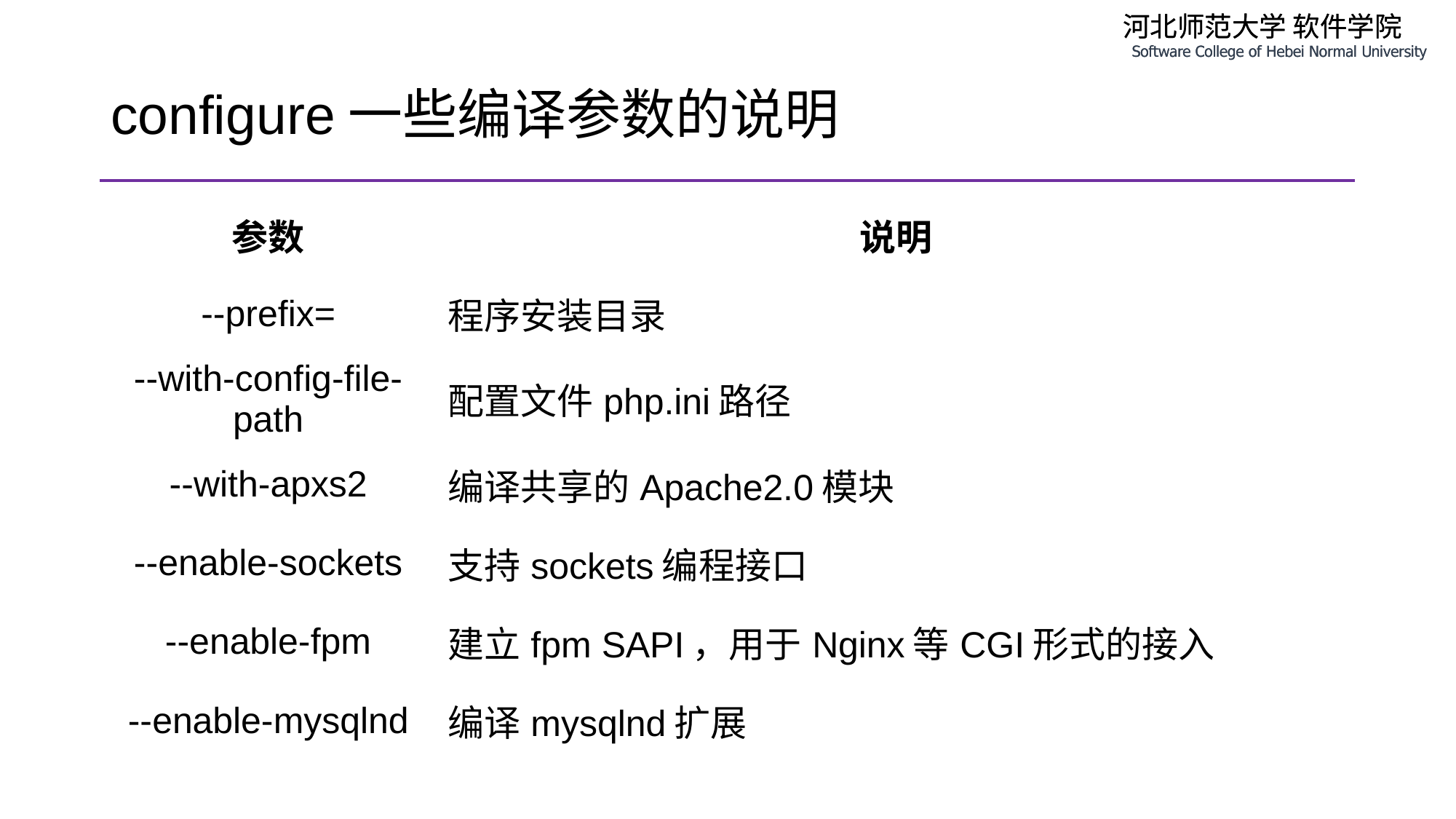

# configure一些编译参数的说明
| 参数 | 说明 |
| --- | --- |
| --prefix= | 程序安装目录 |
| --with-config-file-path | 配置文件php.ini路径 |
| --with-apxs2 | 编译共享的Apache2.0模块 |
| --enable-sockets | 支持sockets编程接口 |
| --enable-fpm | 建立fpm SAPI，用于Nginx等CGI形式的接入 |
| --enable-mysqlnd | 编译mysqlnd扩展 |